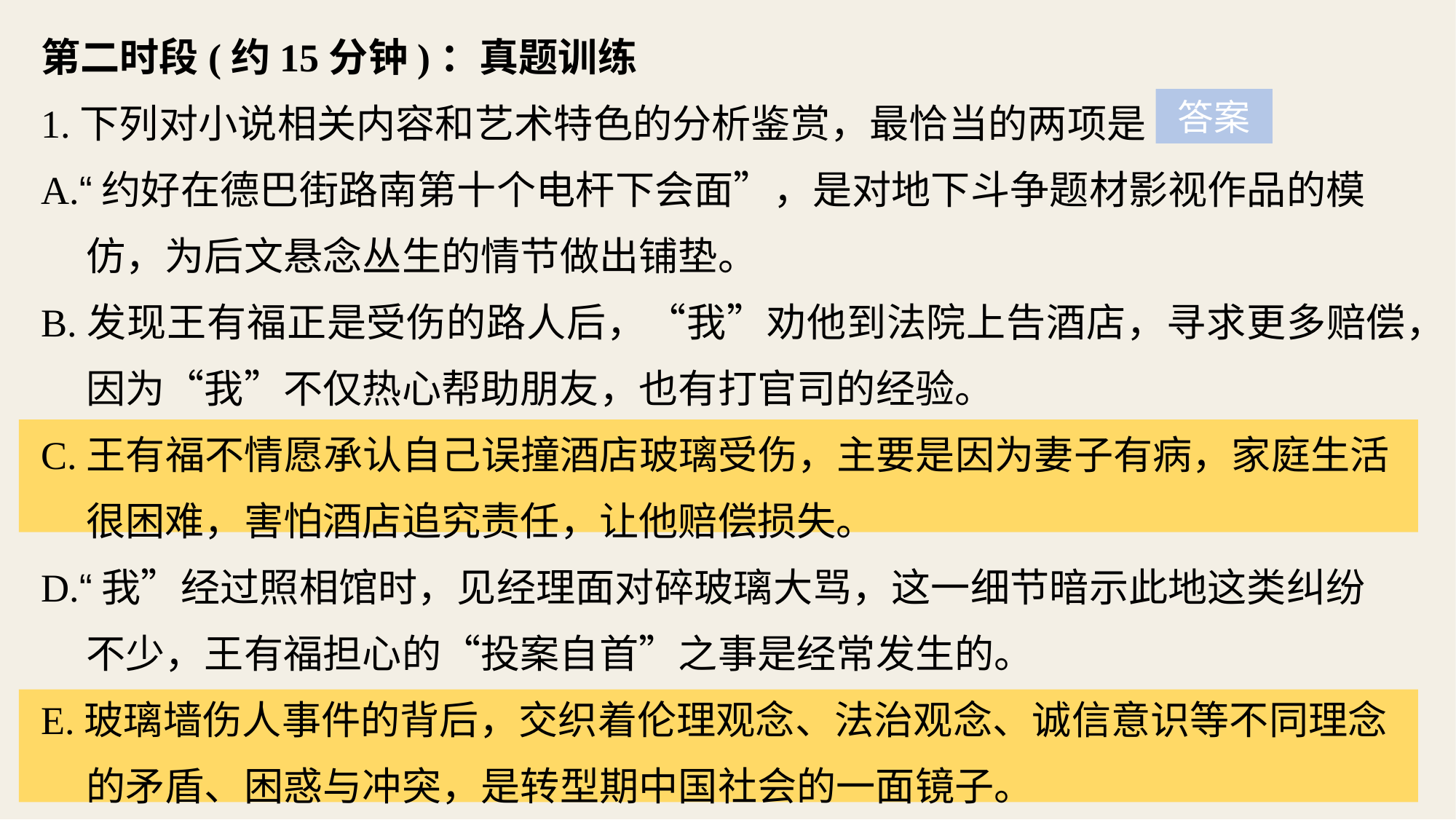

第二时段(约15分钟)：真题训练
1.下列对小说相关内容和艺术特色的分析鉴赏，最恰当的两项是
A.“约好在德巴街路南第十个电杆下会面”，是对地下斗争题材影视作品的模
    仿，为后文悬念丛生的情节做出铺垫。
B.发现王有福正是受伤的路人后，“我”劝他到法院上告酒店，寻求更多赔偿，
    因为“我”不仅热心帮助朋友，也有打官司的经验。
C.王有福不情愿承认自己误撞酒店玻璃受伤，主要是因为妻子有病，家庭生活
    很困难，害怕酒店追究责任，让他赔偿损失。
D.“我”经过照相馆时，见经理面对碎玻璃大骂，这一细节暗示此地这类纠纷
    不少，王有福担心的“投案自首”之事是经常发生的。
E.玻璃墙伤人事件的背后，交织着伦理观念、法治观念、诚信意识等不同理念
    的矛盾、困惑与冲突，是转型期中国社会的一面镜子。
答案